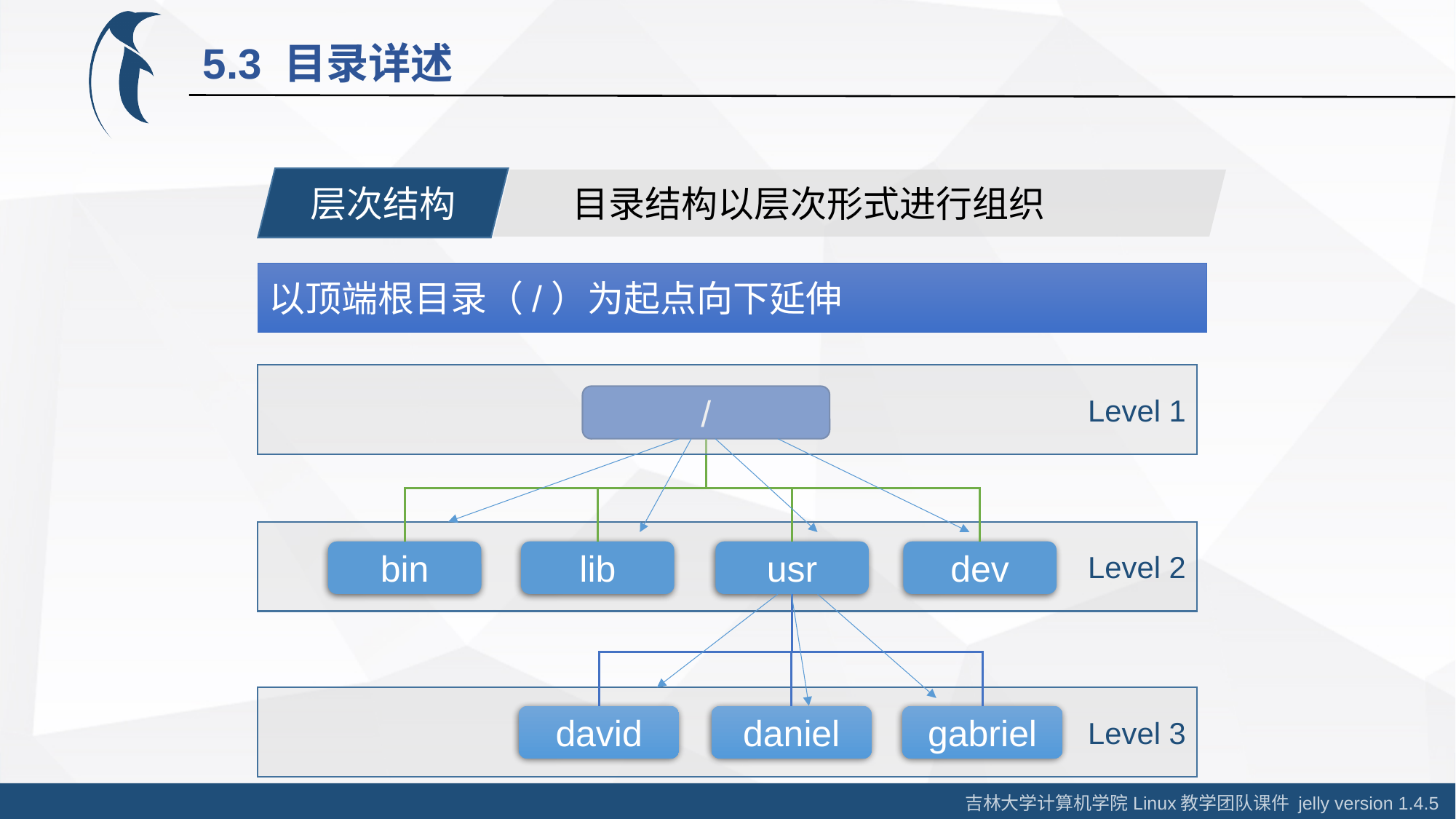

5.3 目录详述
层次结构
目录结构以层次形式进行组织
以顶端根目录（/）为起点向下延伸
Level 1
/
dev
usr
lib
bin
gabriel
david
daniel
Level 2
Level 3